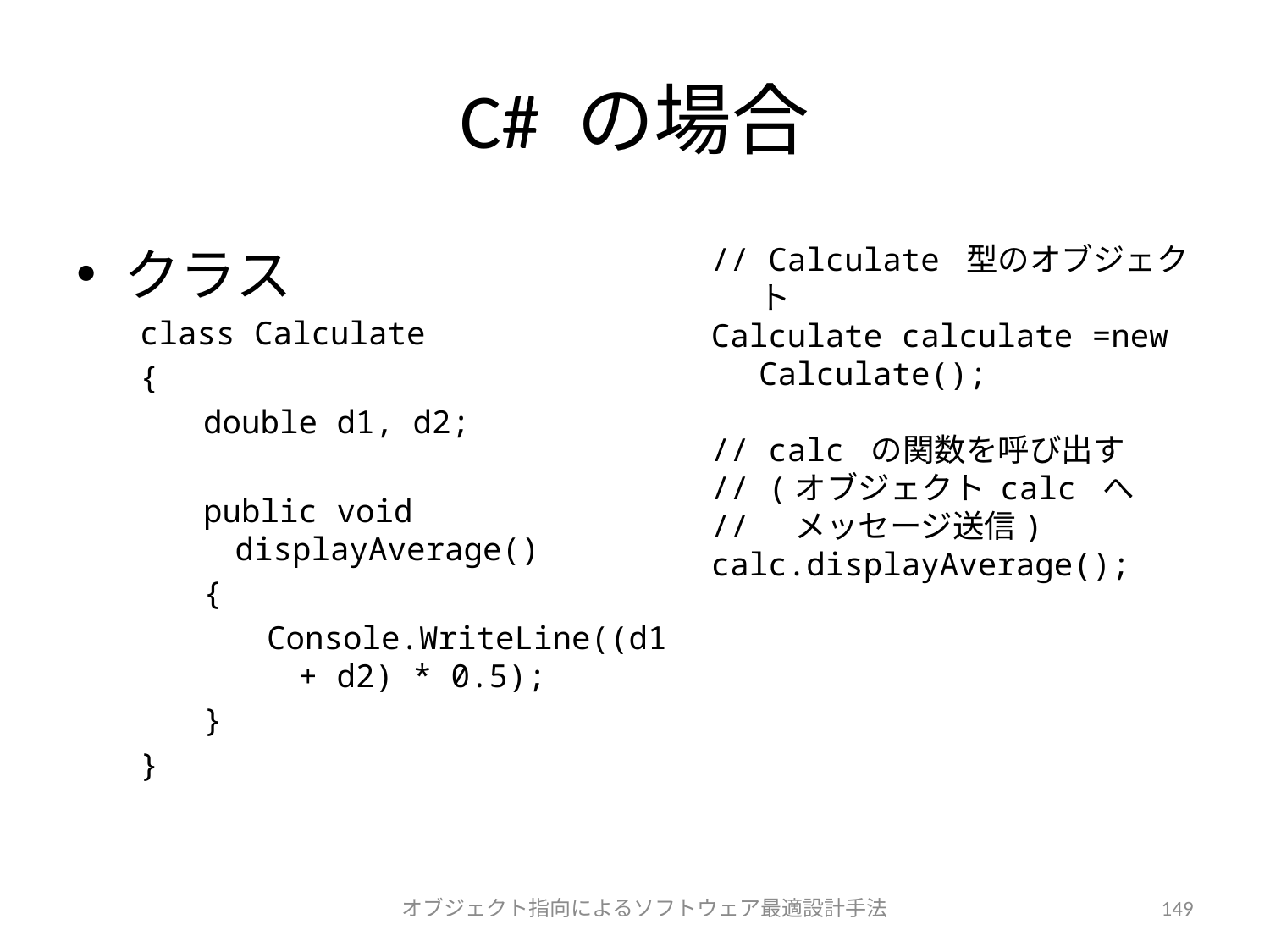

# C# の場合
クラス
class Calculate
{
double d1, d2;

public void displayAverage()
{
Console.WriteLine((d1 + d2) * 0.5);
}
}
// Calculate 型のオブジェクト
Calculate calculate =new Calculate();

// calc の関数を呼び出す
// (オブジェクト calc へ
//  メッセージ送信)
calc.displayAverage();
オブジェクト指向によるソフトウェア最適設計手法
149